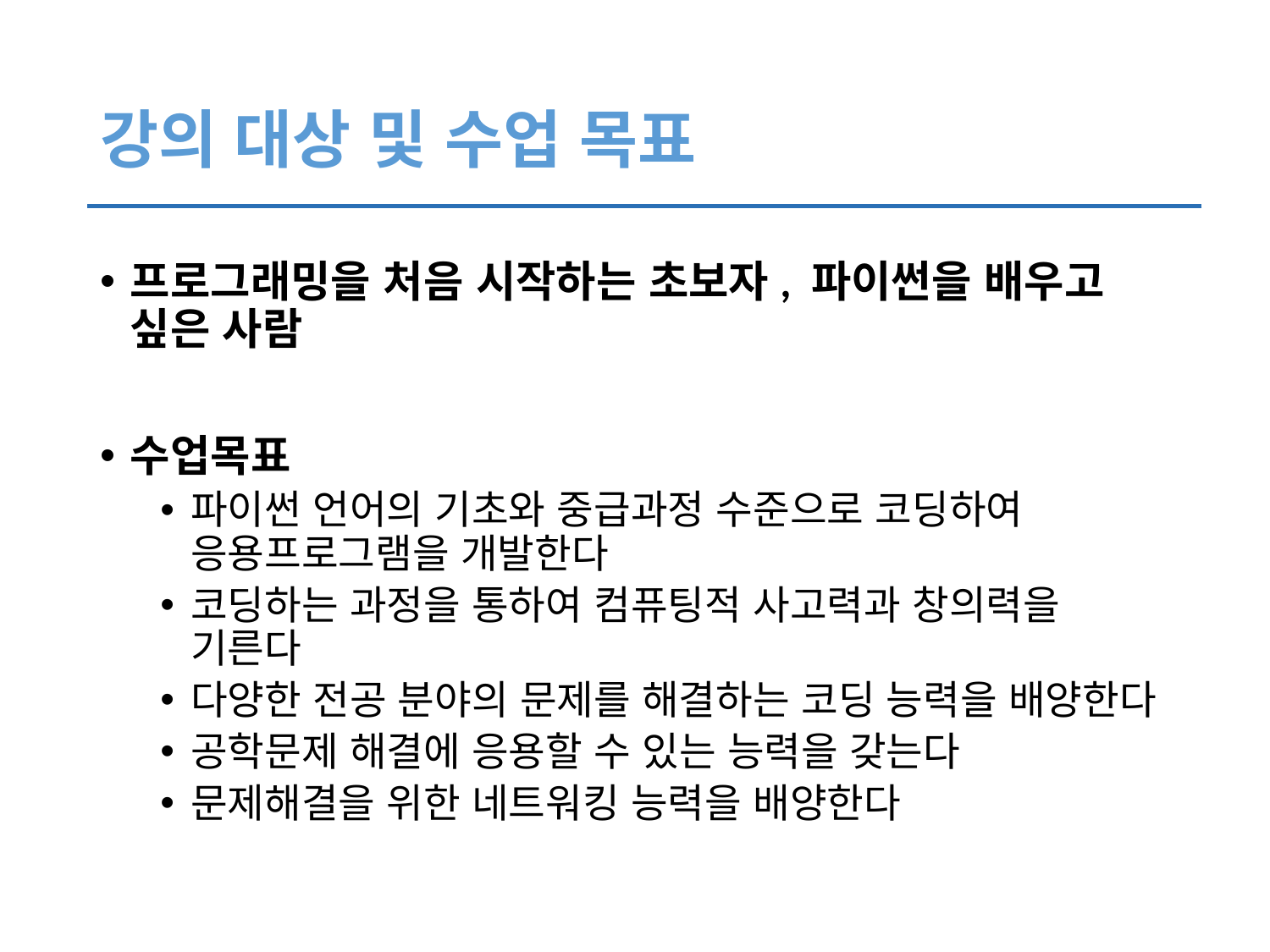

# 강의 대상 및 수업 목표
프로그래밍을 처음 시작하는 초보자, 파이썬을 배우고 싶은 사람

수업목표
파이썬 언어의 기초와 중급과정 수준으로 코딩하여 응용프로그램을 개발한다
코딩하는 과정을 통하여 컴퓨팅적 사고력과 창의력을 기른다
다양한 전공 분야의 문제를 해결하는 코딩 능력을 배양한다
공학문제 해결에 응용할 수 있는 능력을 갖는다
문제해결을 위한 네트워킹 능력을 배양한다